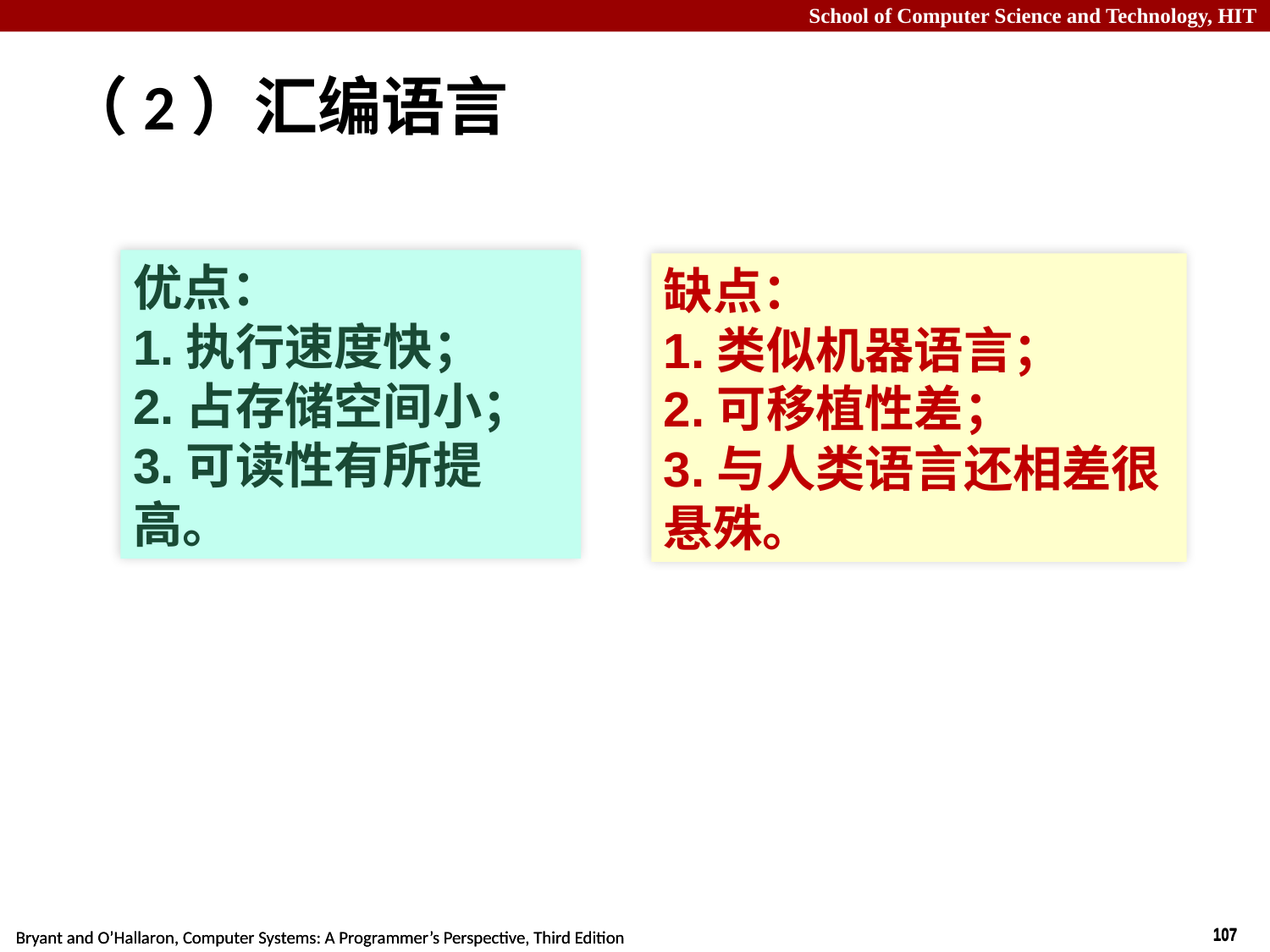

# （2）汇编语言

优点：
1.执行速度快；
2.占存储空间小；
3.可读性有所提高。
缺点：
1.类似机器语言；
2.可移植性差；
3.与人类语言还相差很悬殊。